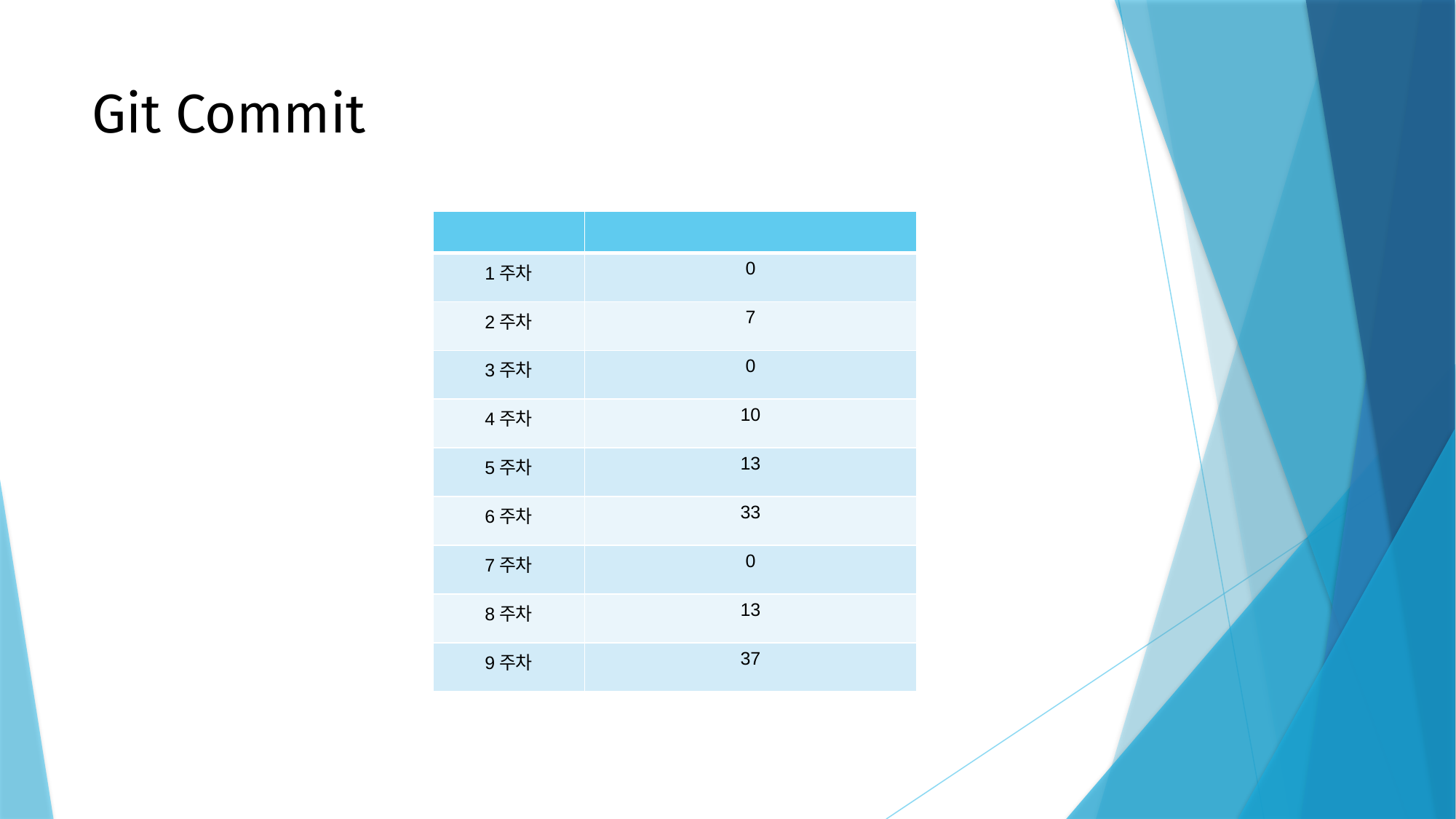

# Git Commit
|  |  |
| --- | --- |
| 1주차 | 0 |
| 2주차 | 7 |
| 3주차 | 0 |
| 4주차 | 10 |
| 5주차 | 13 |
| 6주차 | 33 |
| 7주차 | 0 |
| 8주차 | 13 |
| 9주차 | 37 |